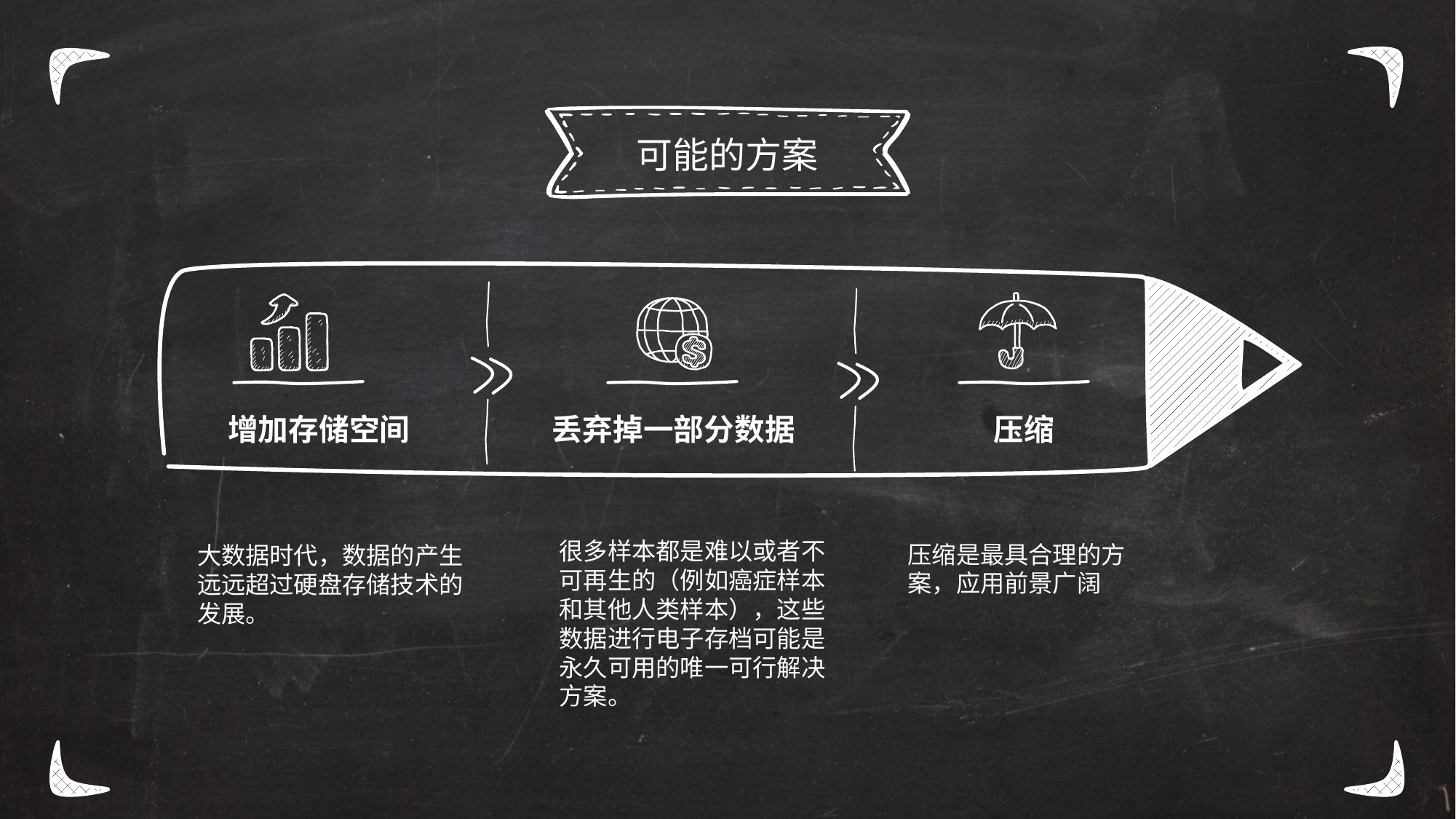

可能的方案

增加存储空间
丢弃掉一部分数据
压缩

很多样本都是难以或者不可再生的（例如癌症样本和其他人类样本），这些数据进行电子存档可能是永久可用的唯一可行解决方案。
压缩是最具合理的方案，应用前景广阔
大数据时代，数据的产生远远超过硬盘存储技术的发展。